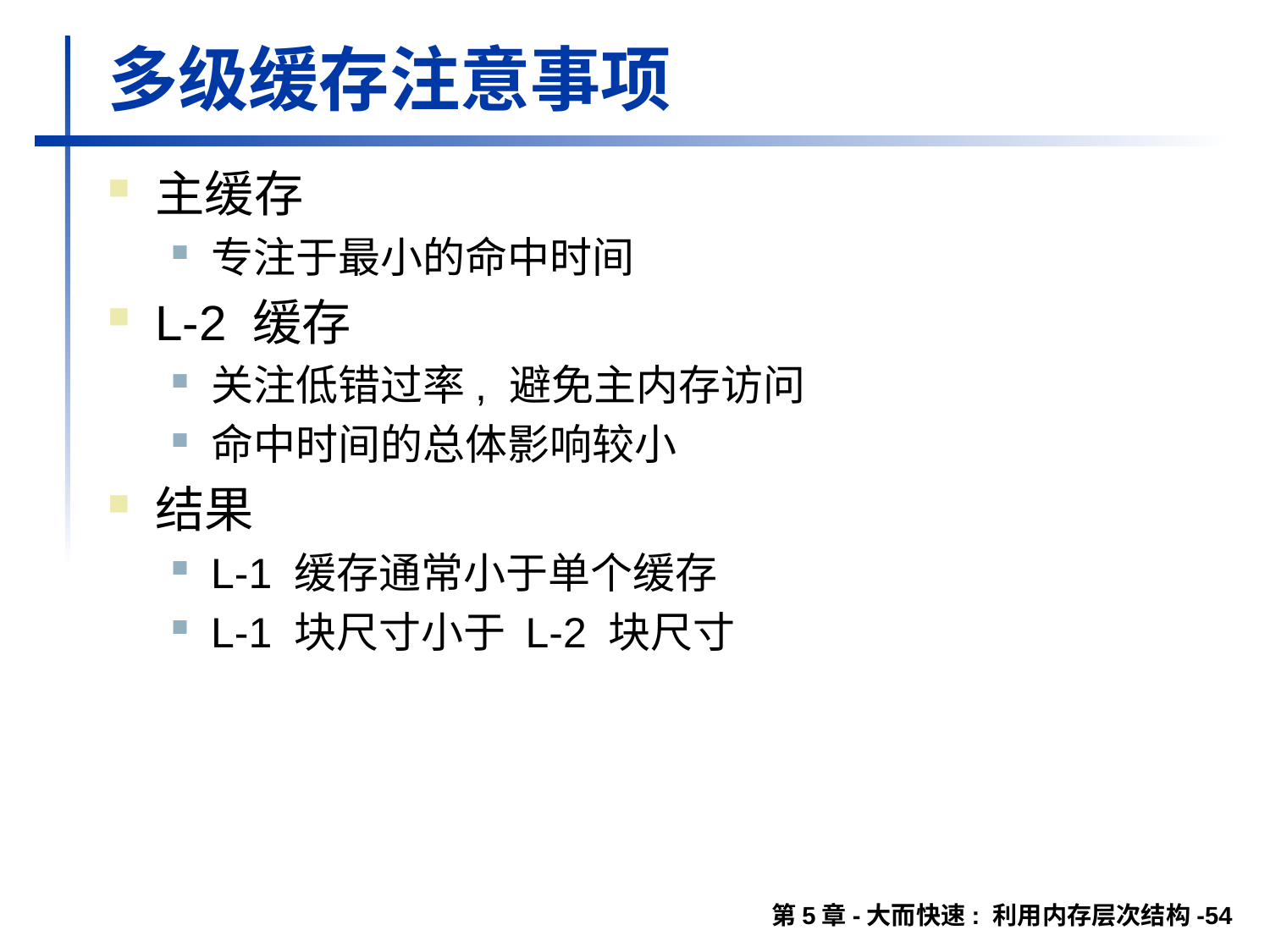

# 多级缓存注意事项
主缓存
专注于最小的命中时间
L-2 缓存
关注低错过率, 避免主内存访问
命中时间的总体影响较小
结果
L-1 缓存通常小于单个缓存
L-1 块尺寸小于 L-2 块尺寸
第5章-大而快速: 利用内存层次结构-54